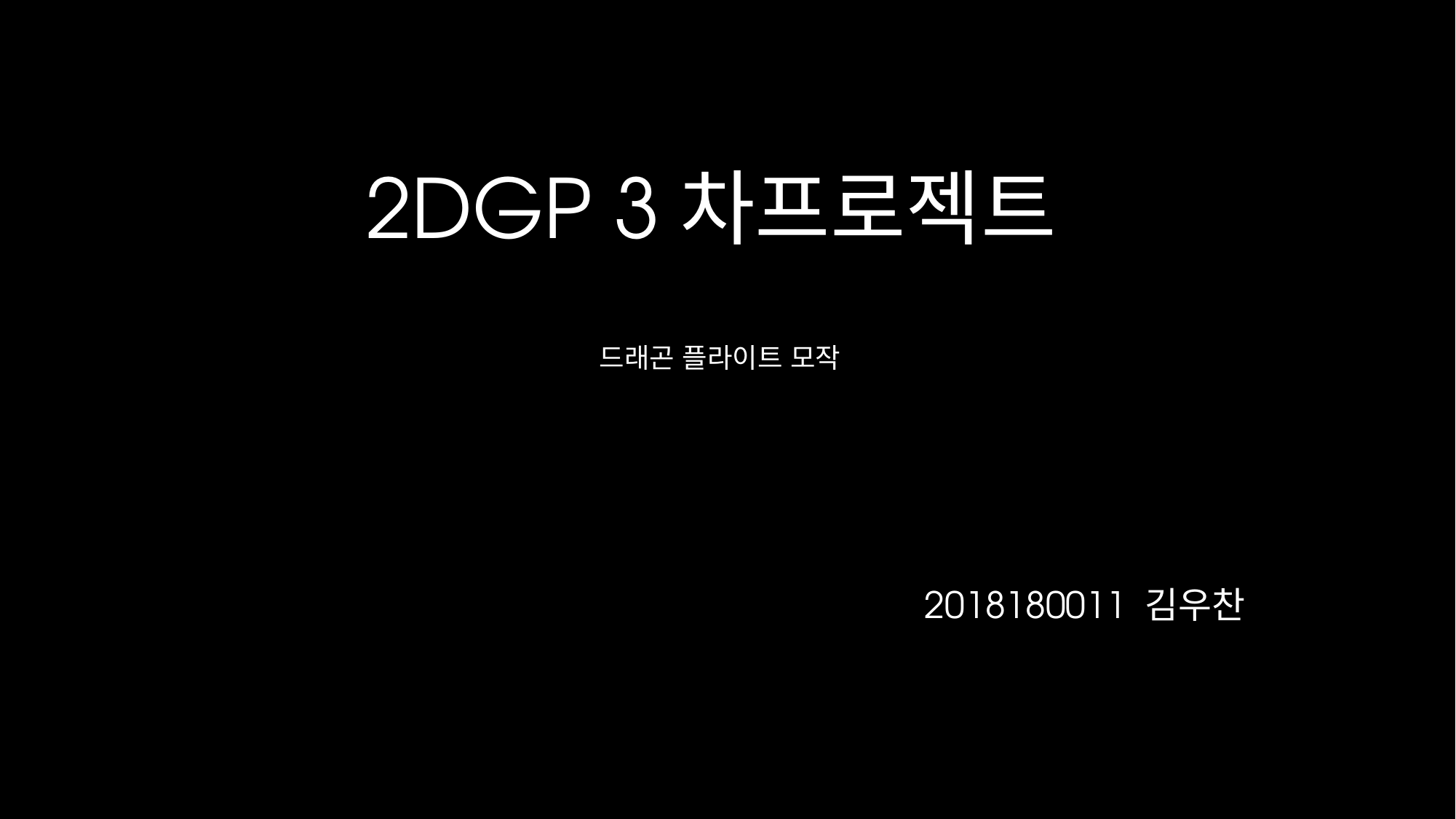

# 2DGP 3차프로젝트
드래곤 플라이트 모작
2018180011 김우찬